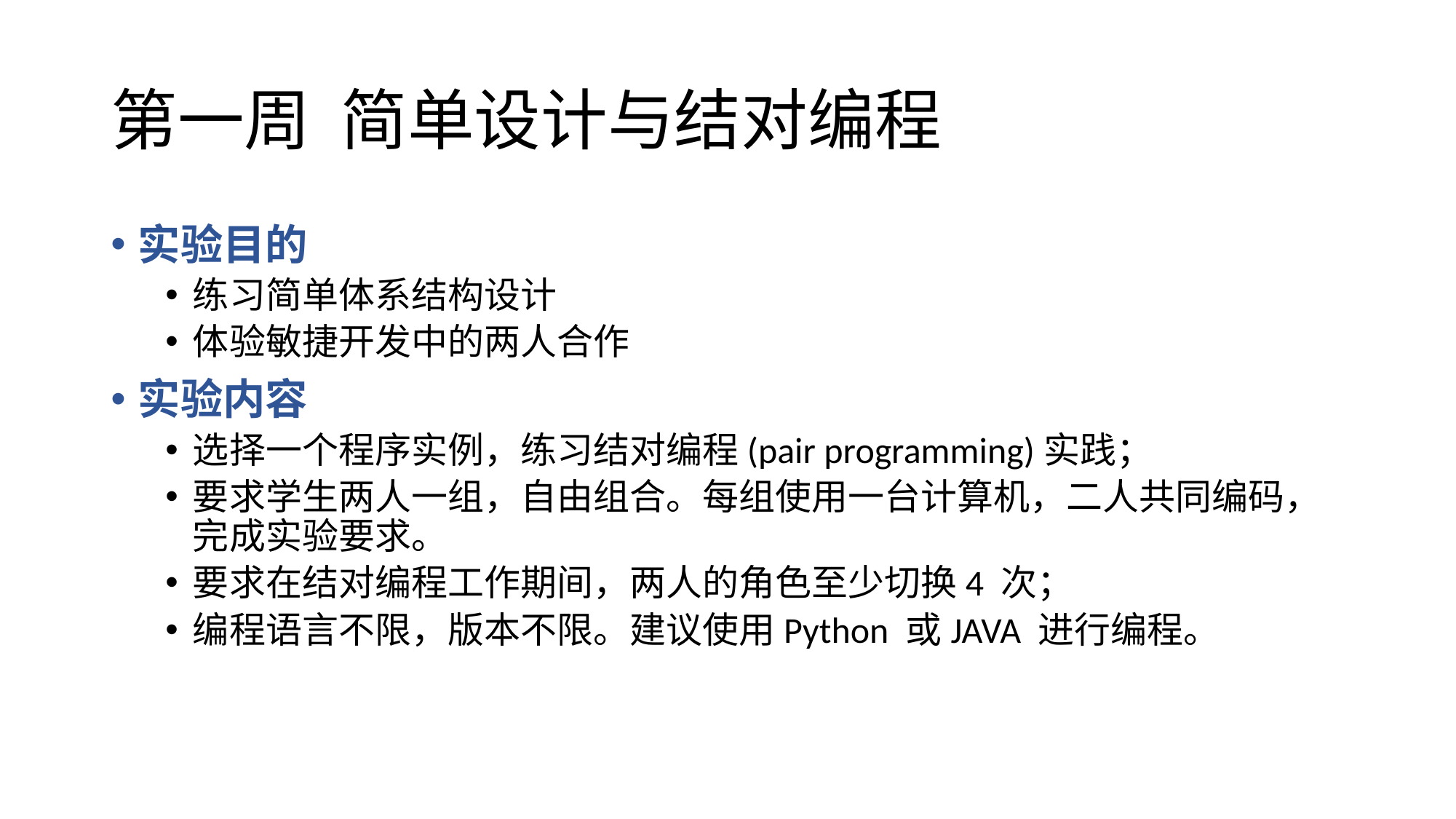

# 第一周  简单设计与结对编程
实验目的
练习简单体系结构设计
体验敏捷开发中的两人合作
实验内容
选择一个程序实例，练习结对编程(pair programming)实践；
要求学生两人一组，自由组合。每组使用一台计算机，二人共同编码，完成实验要求。
要求在结对编程工作期间，两人的角色至少切换4 次；
编程语言不限，版本不限。建议使用Python 或JAVA 进行编程。